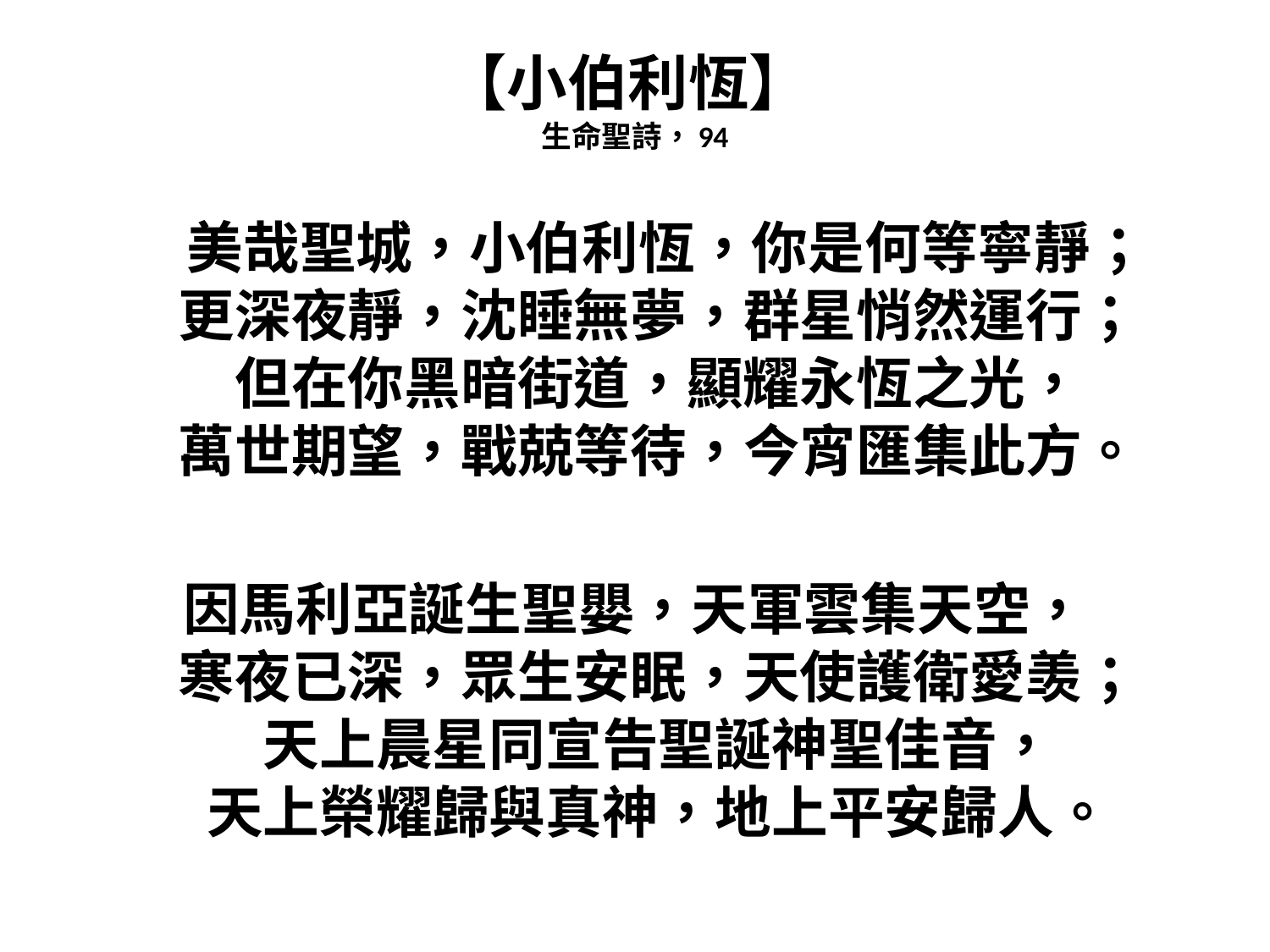

# 【小伯利恆】 生命聖詩，94
    美哉聖城，小伯利恆，你是何等寧靜；
更深夜靜，沈睡無夢，群星悄然運行；
但在你黑暗街道，顯耀永恆之光，
萬世期望，戰兢等待，今宵匯集此方。

因馬利亞誕生聖嬰，天軍雲集天空，
寒夜已深，眾生安眠，天使護衛愛羡；
天上晨星同宣告聖誕神聖佳音，
天上榮耀歸與真神，地上平安歸人。